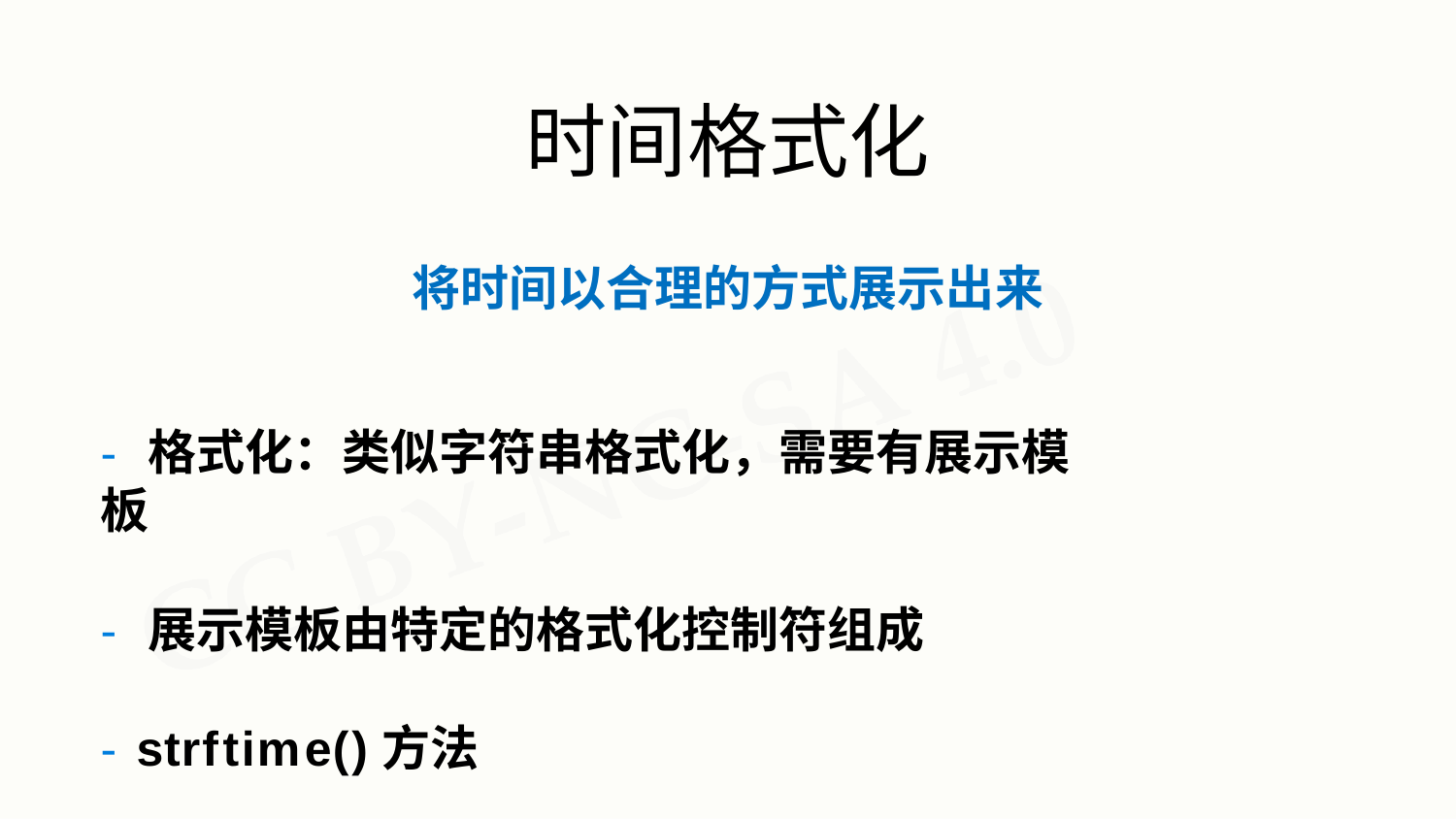

# 时间格式化
将时间以合理的方式展示出来

- 格式化：类似字符串格式化，需要有展示模板

- 展示模板由特定的格式化控制符组成

- strftime()方法